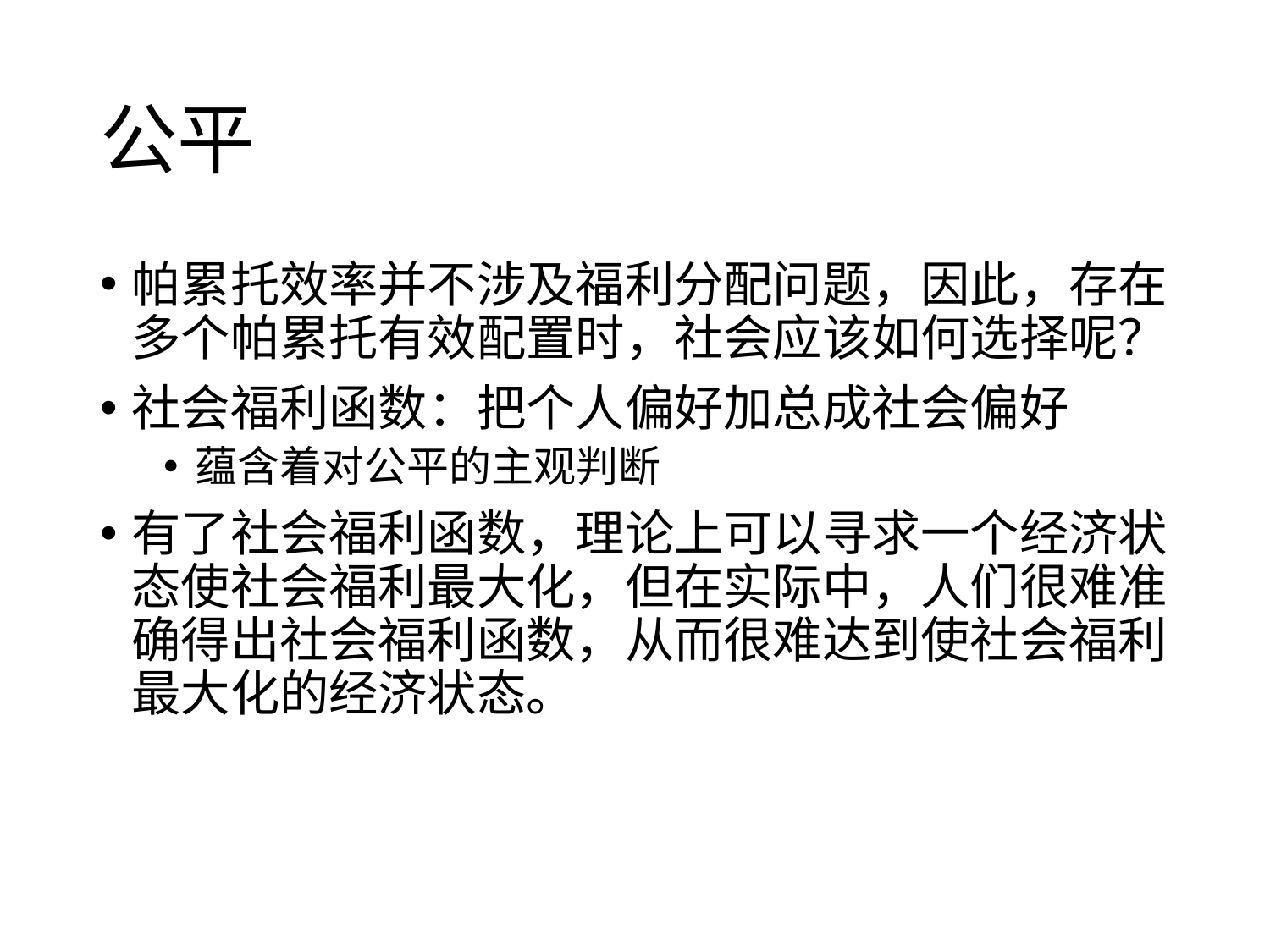

# 公平
帕累托效率并不涉及福利分配问题，因此，存在多个帕累托有效配置时，社会应该如何选择呢？
社会福利函数：把个人偏好加总成社会偏好
蕴含着对公平的主观判断
有了社会福利函数，理论上可以寻求一个经济状态使社会福利最大化，但在实际中，人们很难准确得出社会福利函数，从而很难达到使社会福利最大化的经济状态。